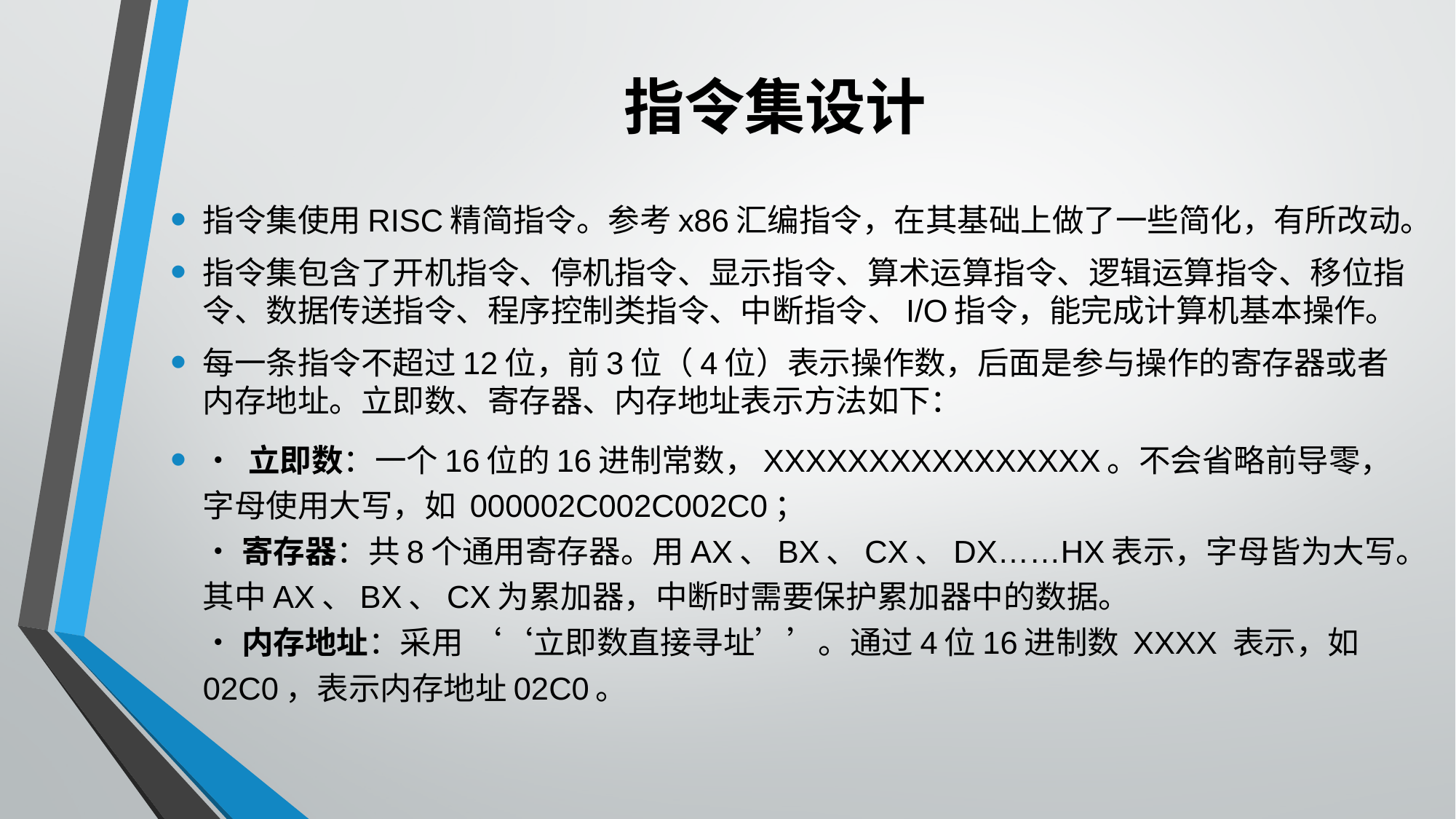

# 指令集设计
指令集使用RISC精简指令。参考x86汇编指令，在其基础上做了一些简化，有所改动。
指令集包含了开机指令、停机指令、显示指令、算术运算指令、逻辑运算指令、移位指令、数据传送指令、程序控制类指令、中断指令、I/O指令，能完成计算机基本操作。
每一条指令不超过12位，前3位（4位）表示操作数，后面是参与操作的寄存器或者内存地址。立即数、寄存器、内存地址表示方法如下：
• 立即数：一个16位的16进制常数，XXXXXXXXXXXXXXXX。不会省略前导零，字母使用大写，如 000002C002C002C0；
• 寄存器：共8个通用寄存器。用AX、BX、CX、DX……HX表示，字母皆为大写。其中AX、BX、CX为累加器，中断时需要保护累加器中的数据。
• 内存地址：采用 ‘‘立即数直接寻址’’。通过4位16进制数 XXXX 表示，如02C0，表示内存地址02C0。